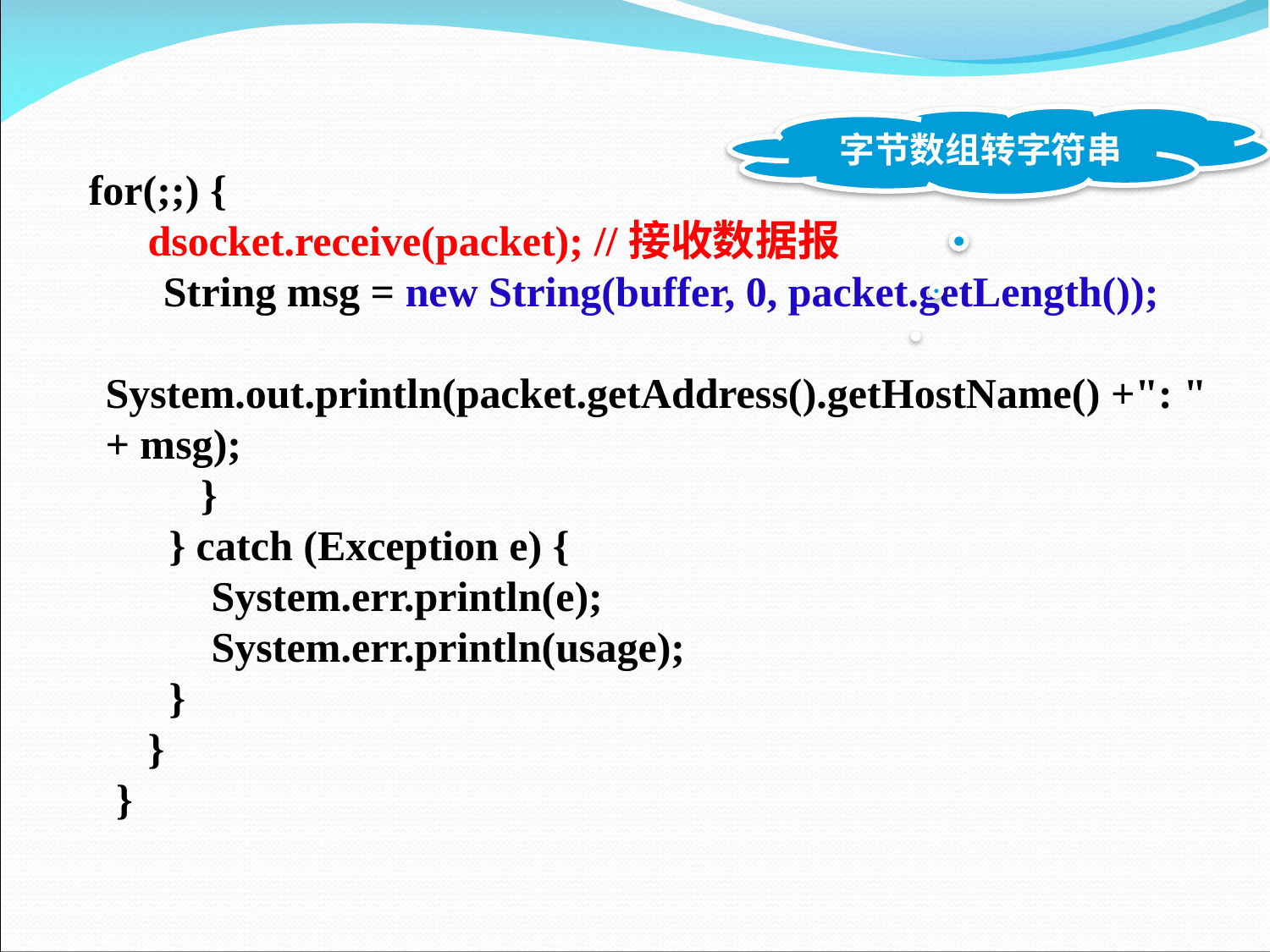

字节数组转字符串
  for(;;) {
    dsocket.receive(packet); //接收数据报
     String msg = new String(buffer, 0, packet.getLength());
           System.out.println(packet.getAddress().getHostName() +": " + msg);
         }
      } catch (Exception e) {
          System.err.println(e);
          System.err.println(usage);
      }
    }
 }